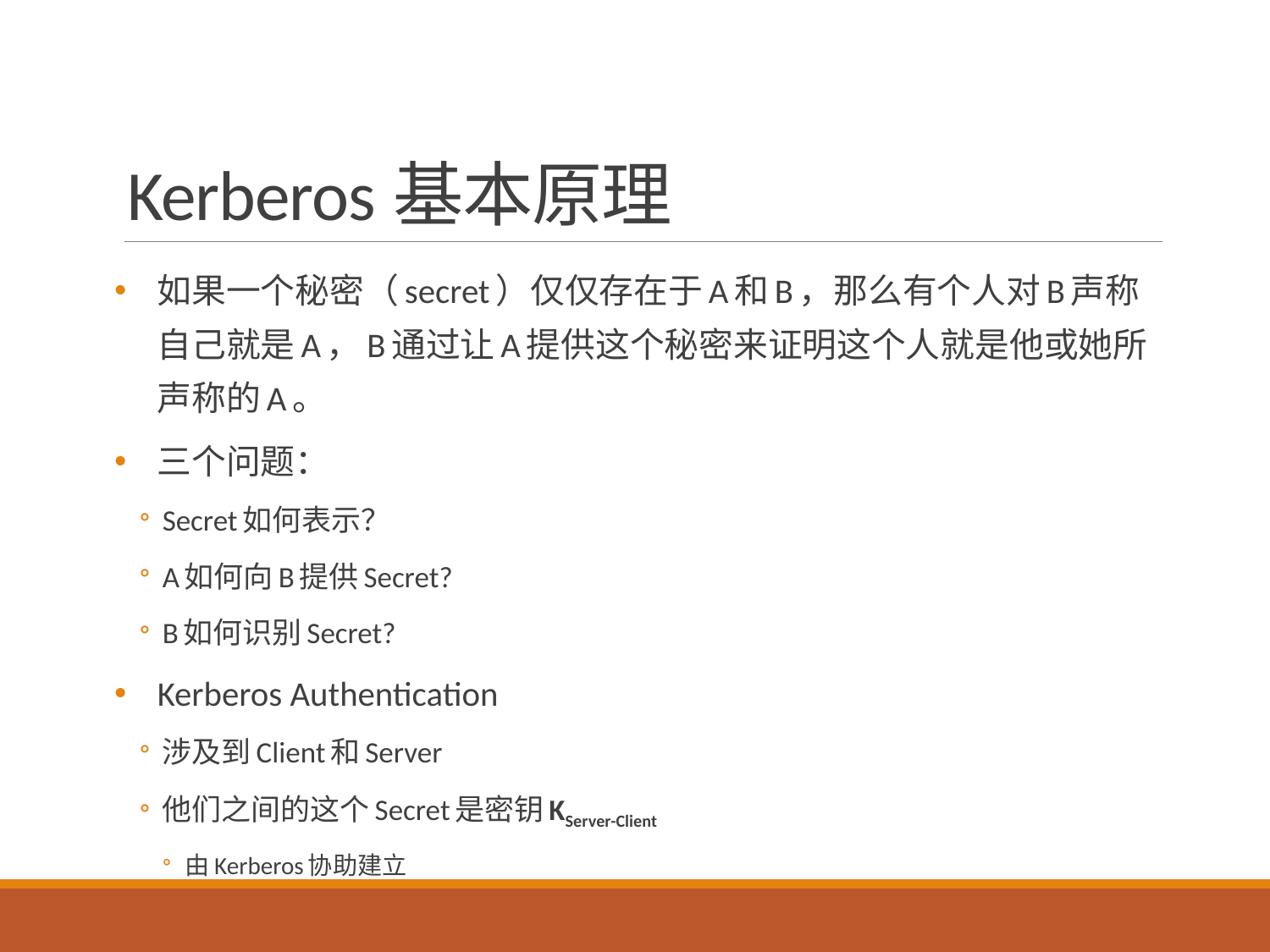

# Kerberos基本原理
如果一个秘密（secret）仅仅存在于A和B，那么有个人对B声称自己就是A，B通过让A提供这个秘密来证明这个人就是他或她所声称的A。
三个问题：
Secret如何表示？
A如何向B提供Secret?
B如何识别Secret?
Kerberos Authentication
涉及到Client和Server
他们之间的这个Secret是密钥KServer-Client
由Kerberos协助建立